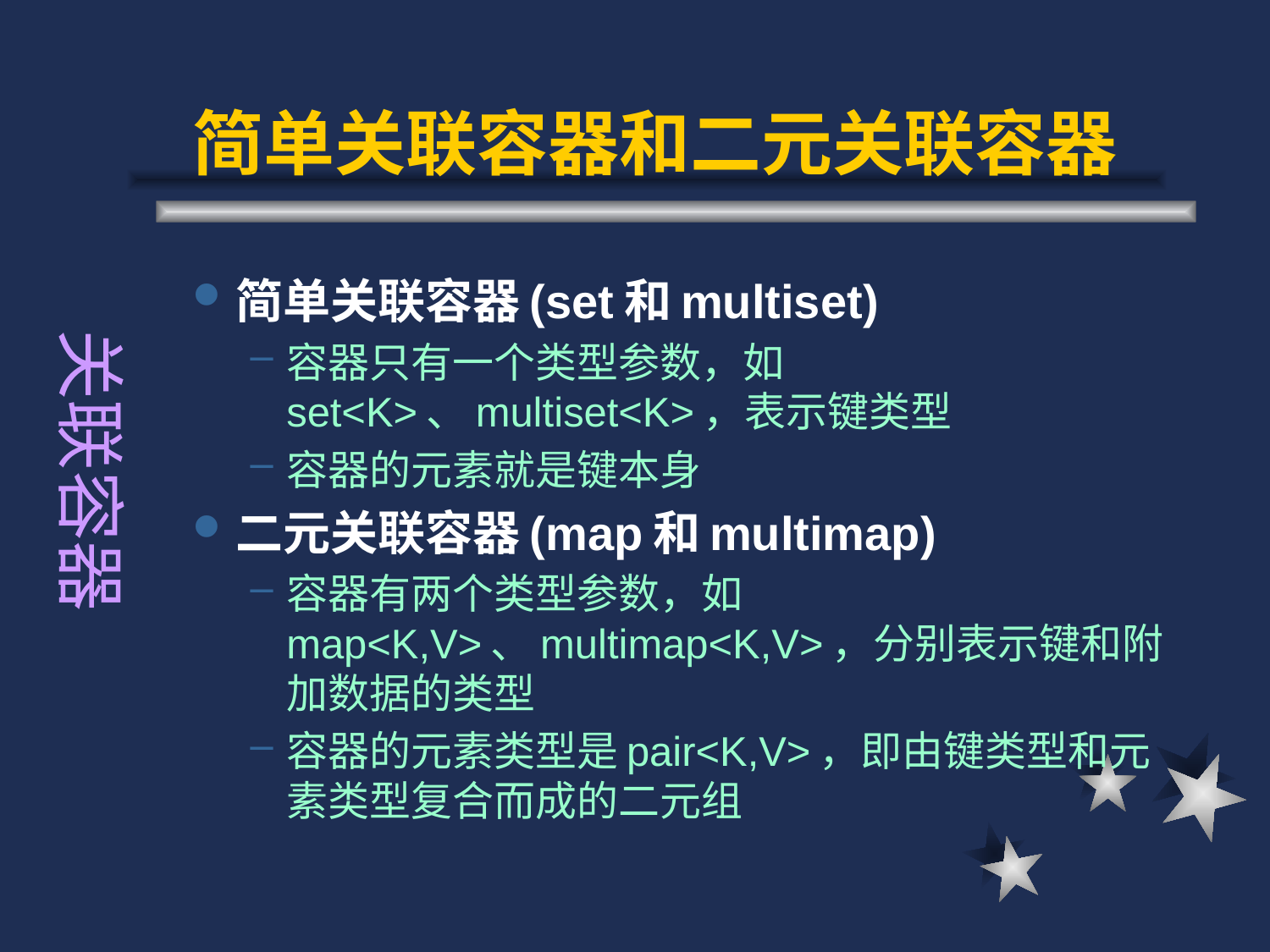

# 简单关联容器和二元关联容器
关联容器
简单关联容器(set和multiset)
容器只有一个类型参数，如set<K>、multiset<K>，表示键类型
容器的元素就是键本身
二元关联容器(map和multimap)
容器有两个类型参数，如map<K,V>、multimap<K,V>，分别表示键和附加数据的类型
容器的元素类型是pair<K,V>，即由键类型和元素类型复合而成的二元组
33